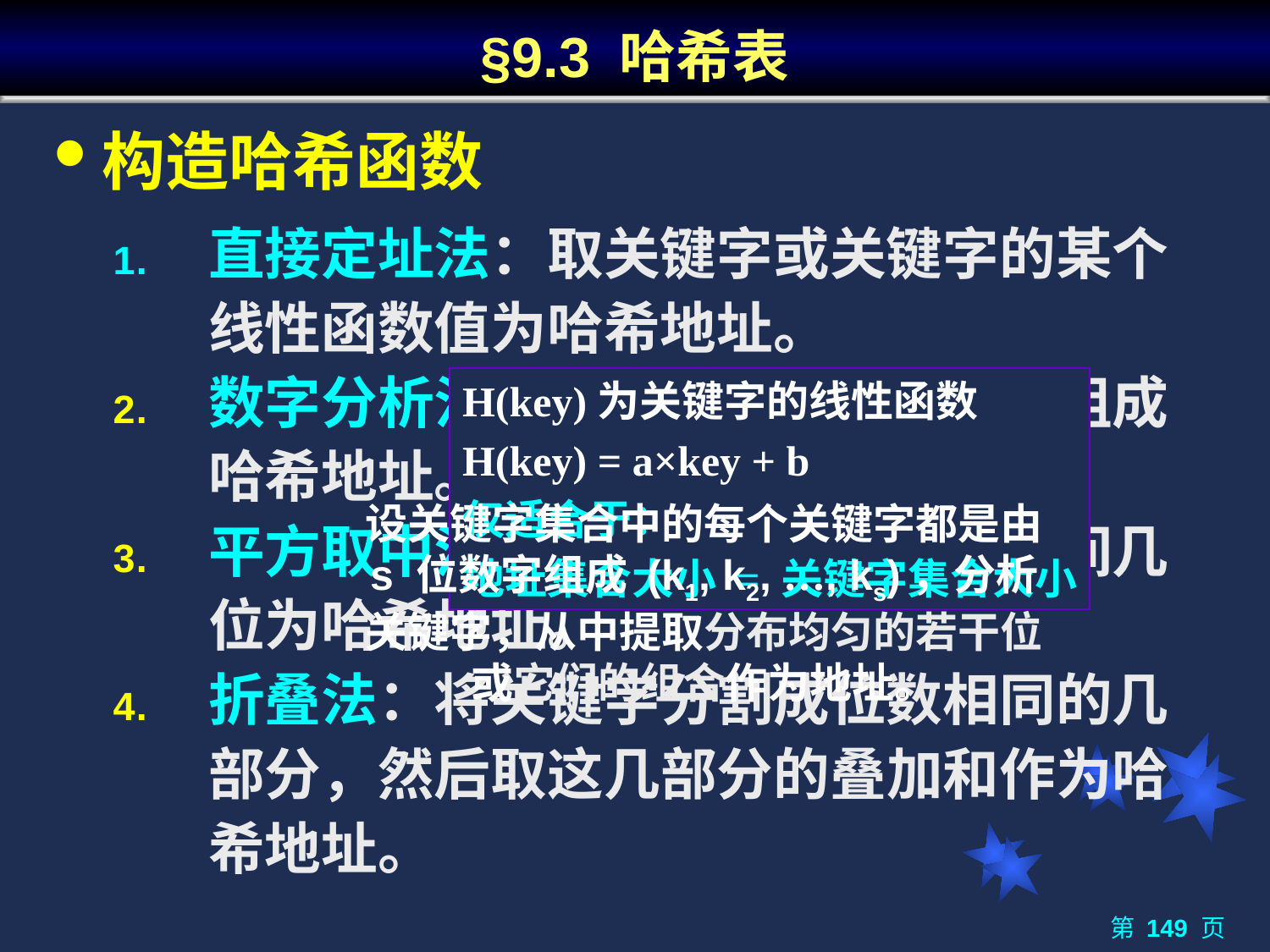

# §9.3 哈希表
构造哈希函数
直接定址法：取关键字或关键字的某个线性函数值为哈希地址。
数字分析法：取关键字的若干数位组成哈希地址。
平方取中法：取关键字平方后的中间几位为哈希地址。
折叠法：将关键字分割成位数相同的几部分，然后取这几部分的叠加和作为哈希地址。
H(key)为关键字的线性函数
H(key) = a×key + b
仅适合于：
地址集合大小 = 关键字集合大小
设关键字集合中的每个关键字都是由 s 位数字组成 (k1, k2, …, ks)，分析关键字，从中提取分布均匀的若干位或它们的组合作为地址。
第 149 页